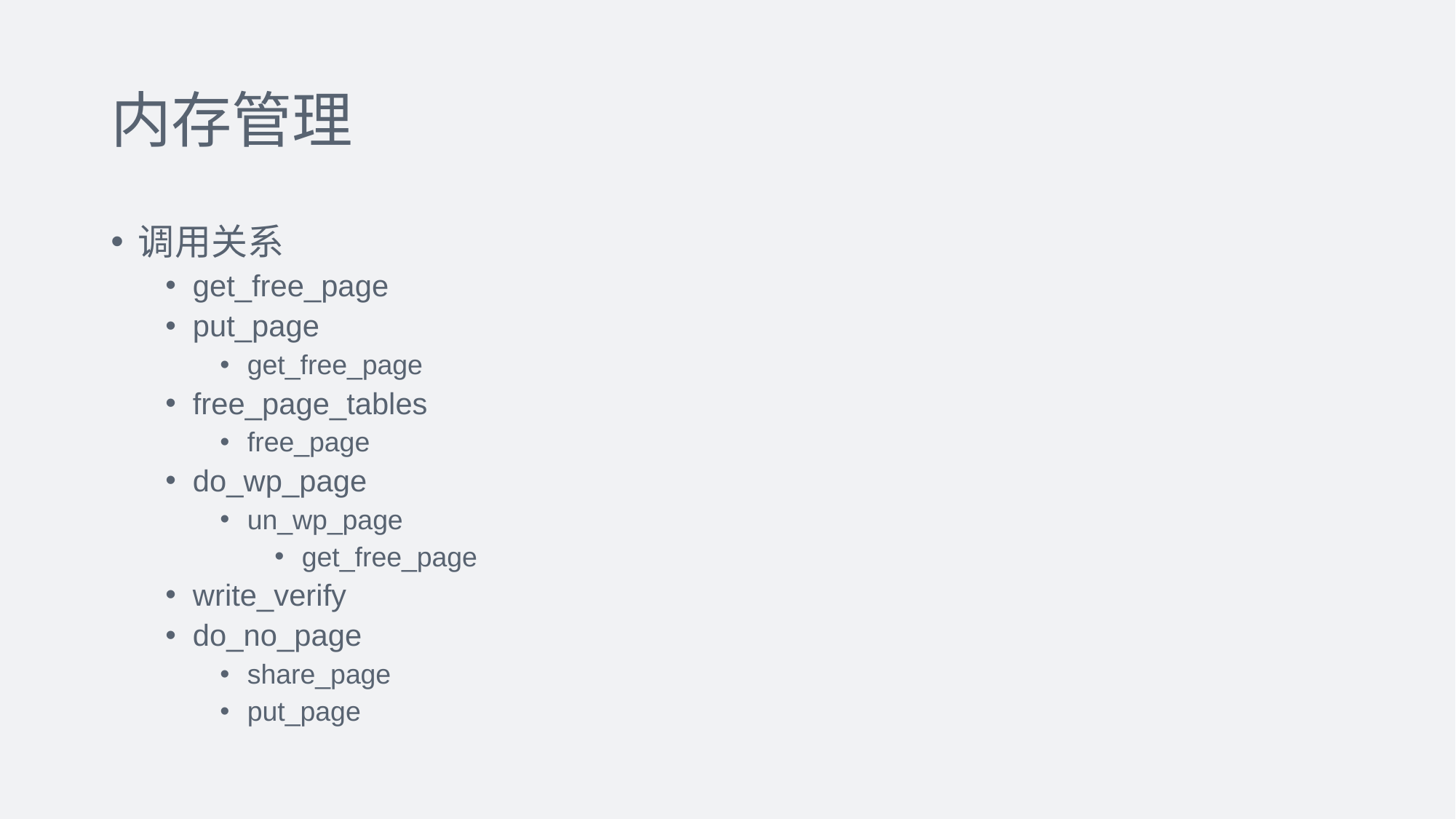

# 内存管理
调用关系
get_free_page
put_page
get_free_page
free_page_tables
free_page
do_wp_page
un_wp_page
get_free_page
write_verify
do_no_page
share_page
put_page